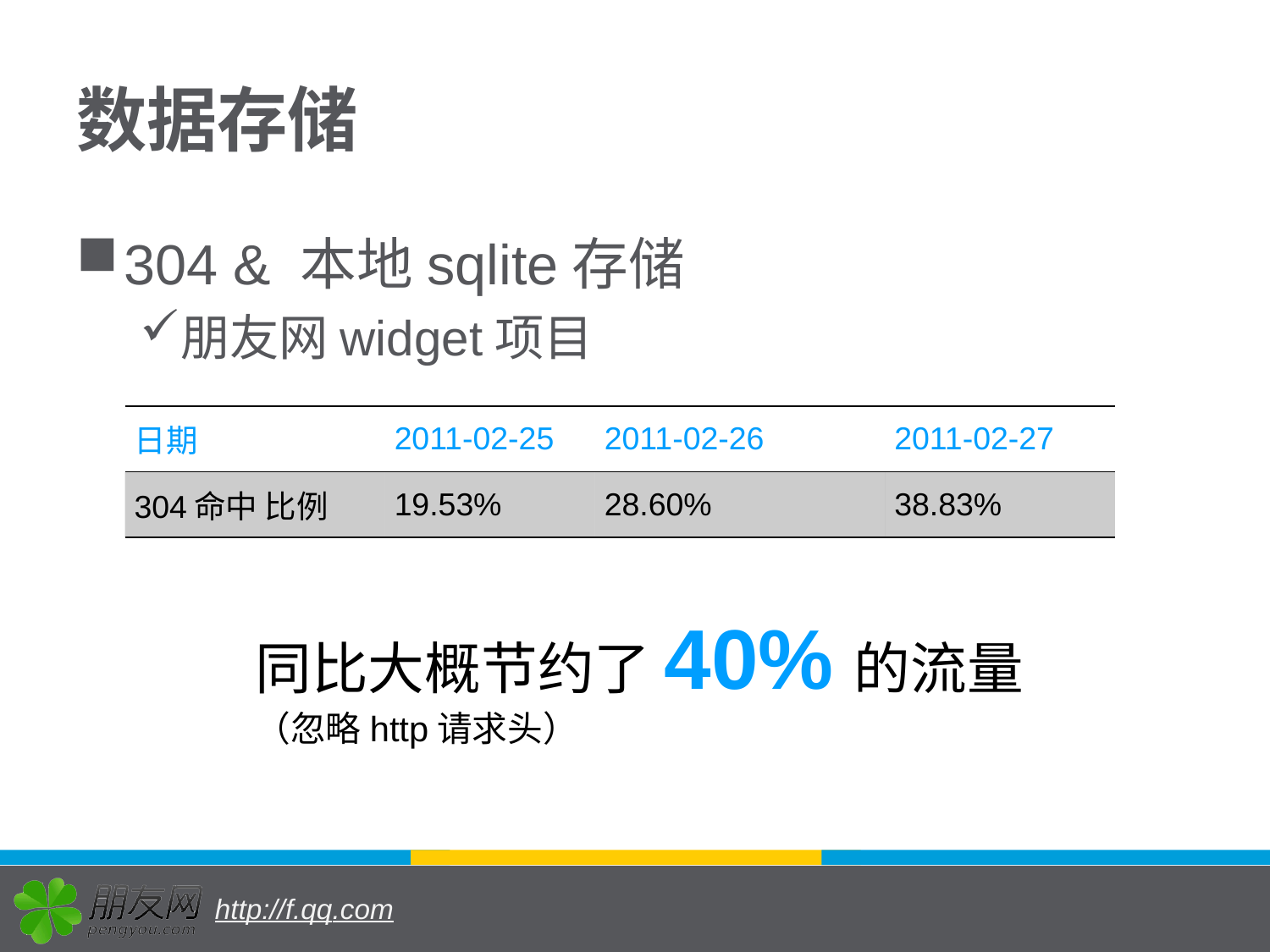

# 数据存储
304 & 本地sqlite存储
朋友网widget项目

| 日期 | 2011-02-25 | 2011-02-26 | 2011-02-27 |
| --- | --- | --- | --- |
| 304命中 比例 | 19.53% | 28.60% | 38.83% |
同比大概节约了40%的流量
（忽略http请求头）